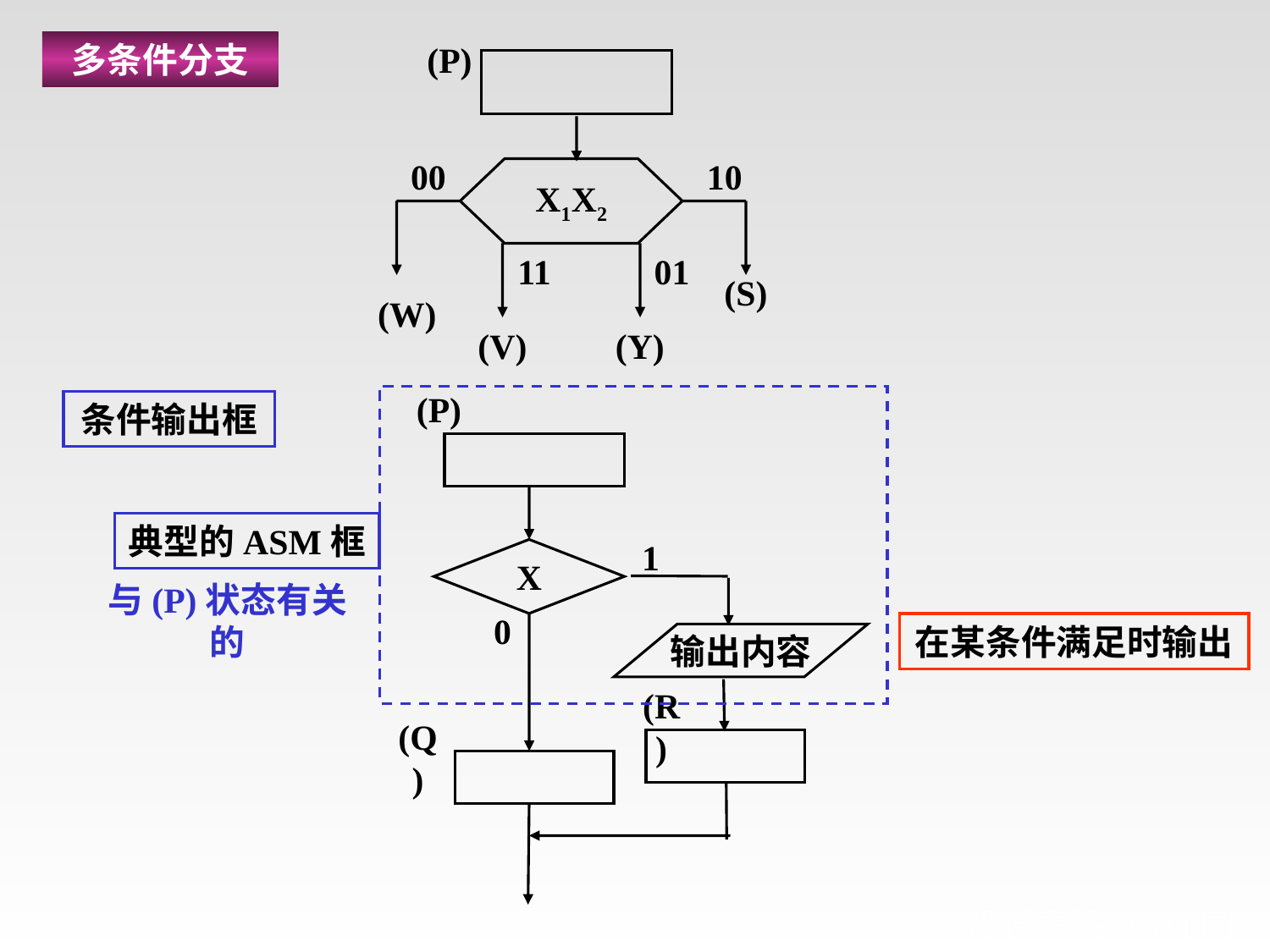

多条件分支
(P)

00
10
X1X2

11

01

(S)
(W)
(V)
(Y)
(P)

1
X

0

输出内容
(R)

(Q)

典型的ASM框
条件输出框
与(P)状态有关的
在某条件满足时输出
# 设计方法ASM图